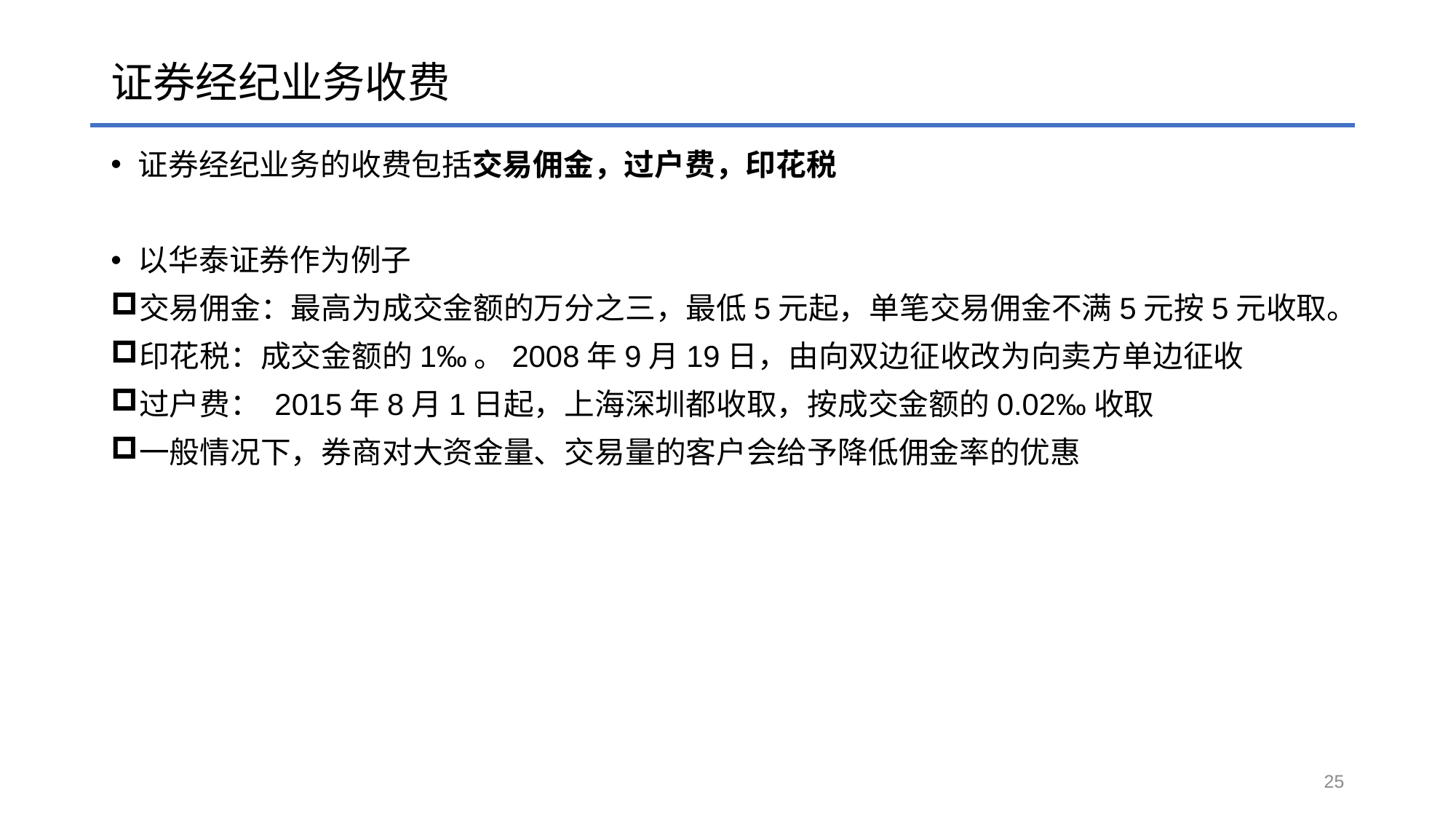

# 证券经纪业务收费
证券经纪业务的收费包括交易佣金，过户费，印花税

以华泰证券作为例子
交易佣金：最高为成交金额的万分之三，最低5元起，单笔交易佣金不满5元按5元收取。
印花税：成交金额的1‰。2008年9月19日，由向双边征收改为向卖方单边征收
过户费： 2015年8月1日起，上海深圳都收取，按成交金额的0.02‰收取
一般情况下，券商对大资金量、交易量的客户会给予降低佣金率的优惠
25